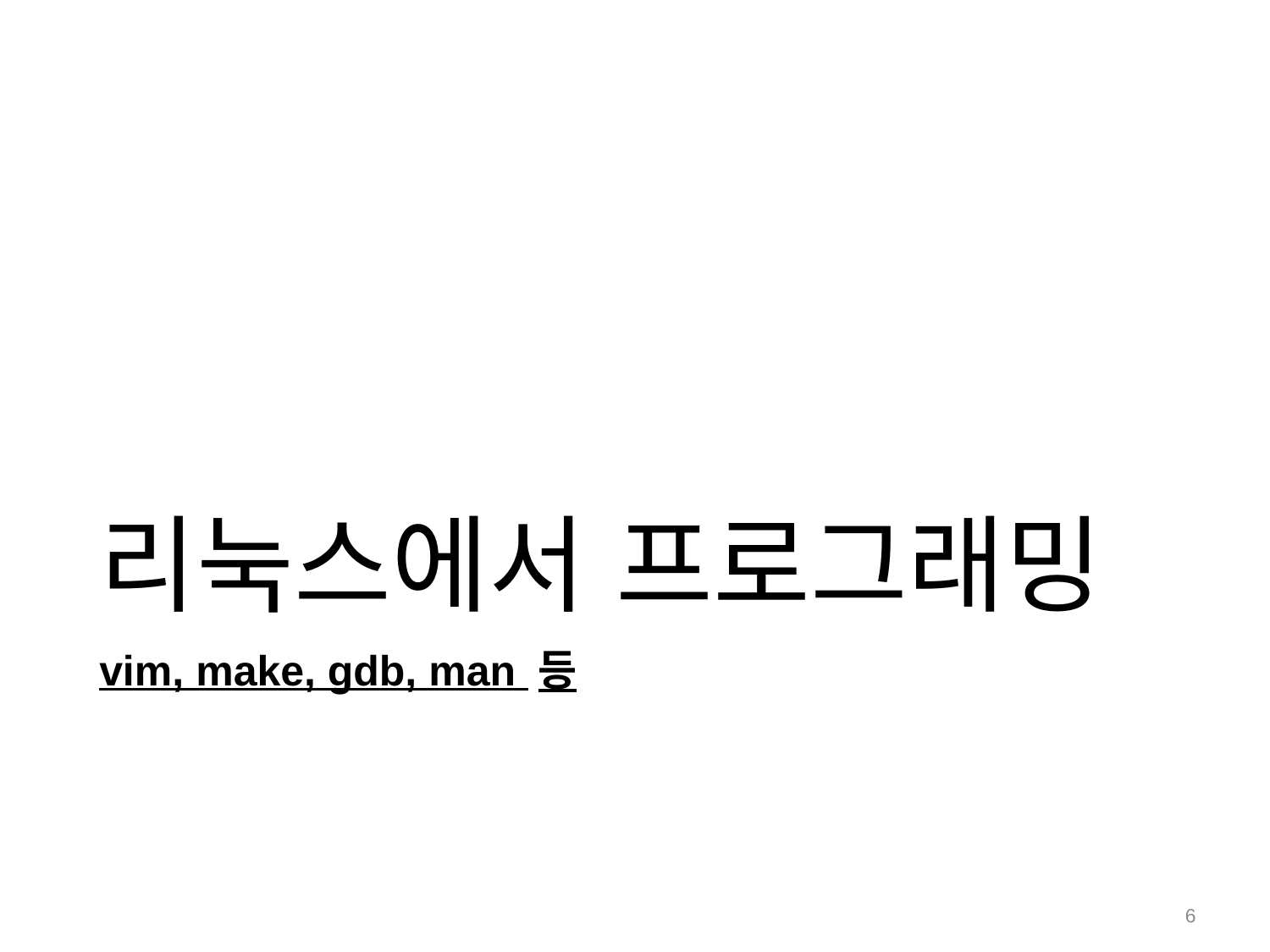

# 리눅스에서 프로그래밍
vim, make, gdb, man 등
6